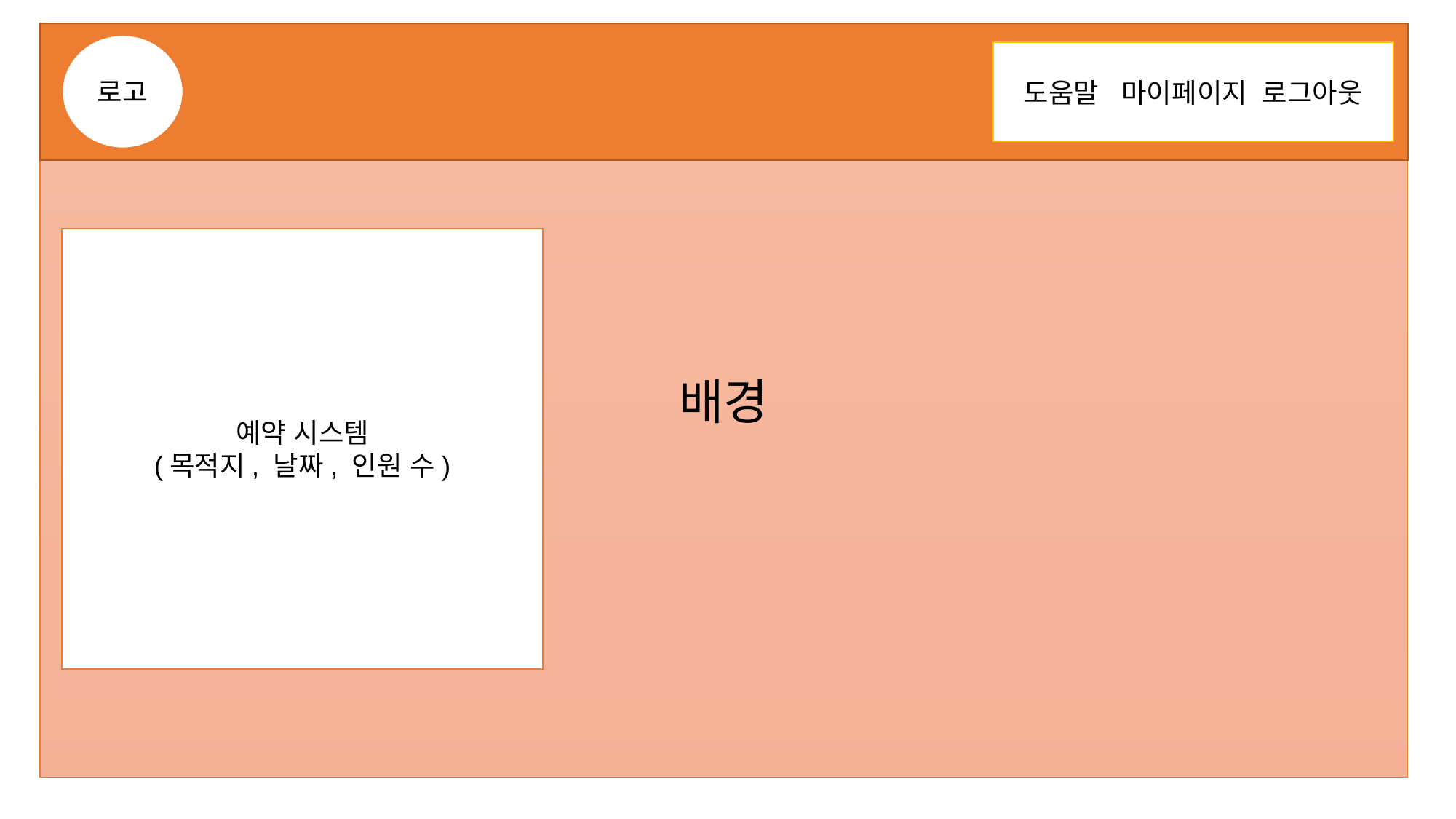

배경

로고
도움말   마이페이지  로그아웃
예약 시스템
(목적지, 날짜, 인원 수)